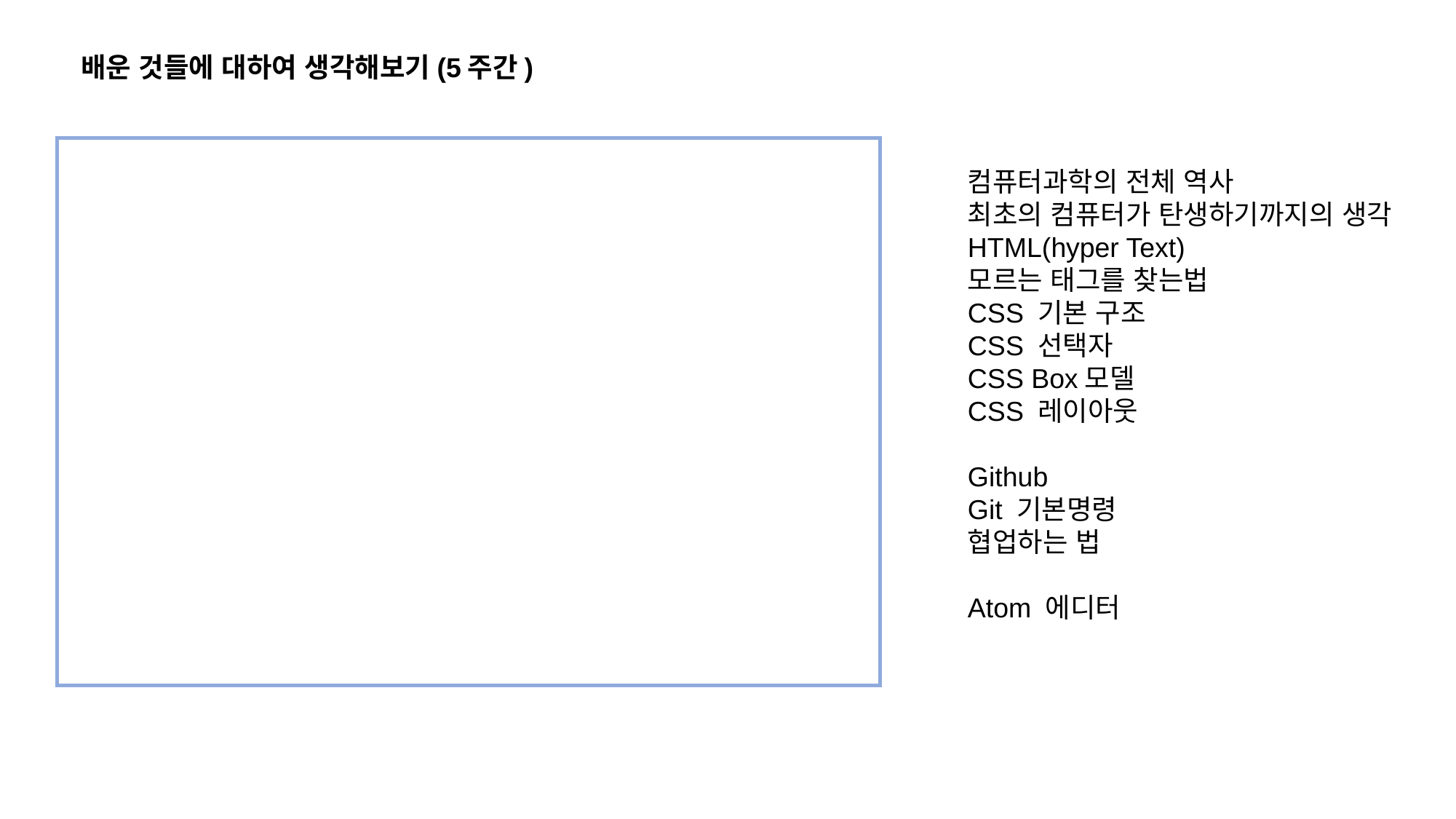

배운 것들에 대하여 생각해보기(5주간)

컴퓨터과학의 전체 역사
최초의 컴퓨터가 탄생하기까지의 생각
HTML(hyper Text)
모르는 태그를 찾는법
CSS 기본 구조
CSS 선택자
CSS Box모델
CSS 레이아웃

Github
Git 기본명령
협업하는 법

Atom 에디터